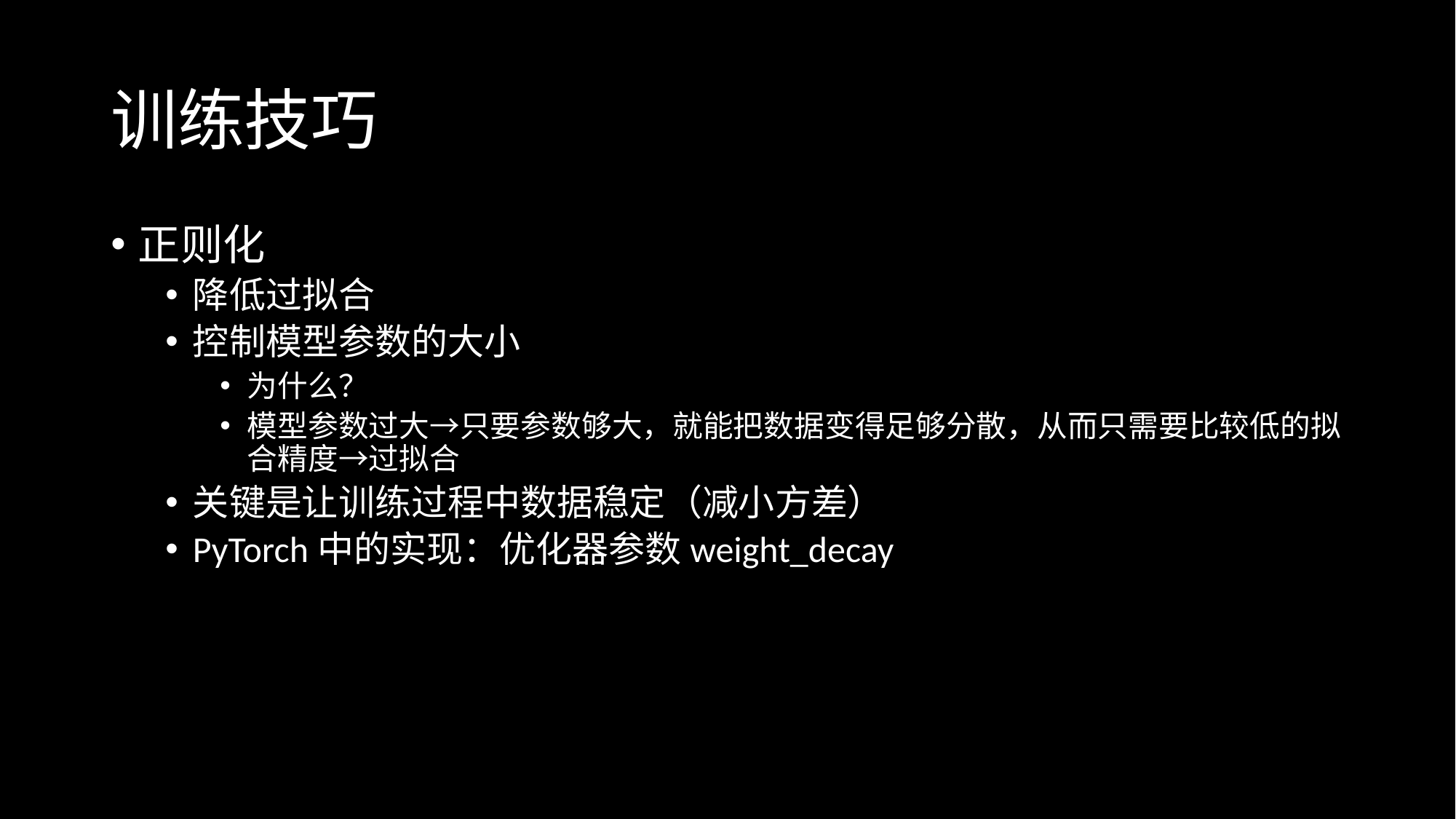

# 训练技巧
正则化
降低过拟合
控制模型参数的大小
为什么？
模型参数过大→只要参数够大，就能把数据变得足够分散，从而只需要比较低的拟合精度→过拟合
关键是让训练过程中数据稳定（减小方差）
PyTorch中的实现：优化器参数weight_decay